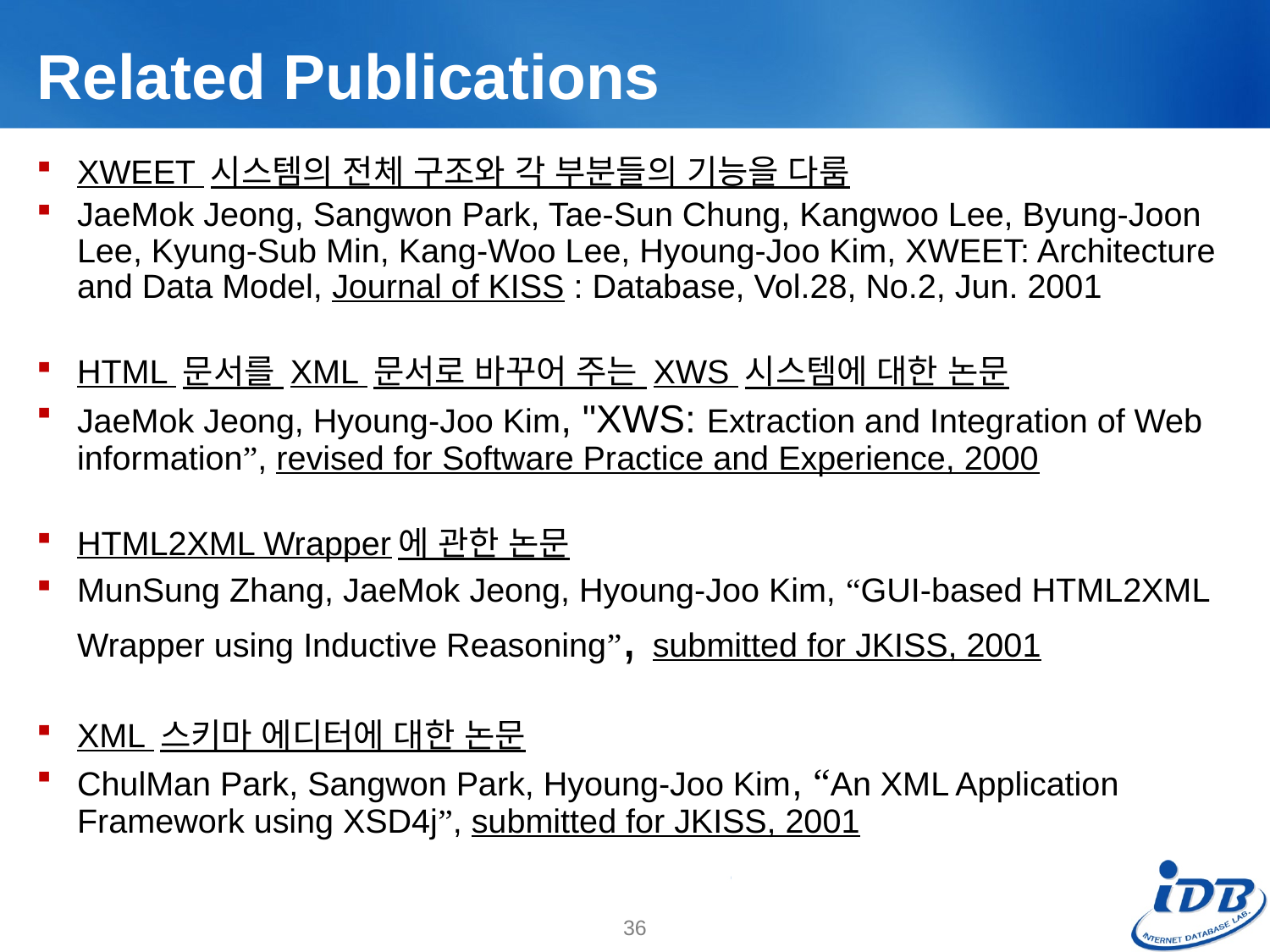

# Related Publications
XWEET 시스템의 전체 구조와 각 부분들의 기능을 다룸
JaeMok Jeong, Sangwon Park, Tae-Sun Chung, Kangwoo Lee, Byung-Joon Lee, Kyung-Sub Min, Kang-Woo Lee, Hyoung-Joo Kim, XWEET: Architecture and Data Model, Journal of KISS : Database, Vol.28, No.2, Jun. 2001

HTML 문서를 XML 문서로 바꾸어 주는 XWS 시스템에 대한 논문
JaeMok Jeong, Hyoung-Joo Kim, "XWS: Extraction and Integration of Web information”, revised for Software Practice and Experience, 2000

HTML2XML Wrapper에 관한 논문
MunSung Zhang, JaeMok Jeong, Hyoung-Joo Kim, “GUI-based HTML2XML Wrapper using Inductive Reasoning”, submitted for JKISS, 2001

XML 스키마 에디터에 대한 논문
ChulMan Park, Sangwon Park, Hyoung-Joo Kim, “An XML Application Framework using XSD4j”, submitted for JKISS, 2001
36